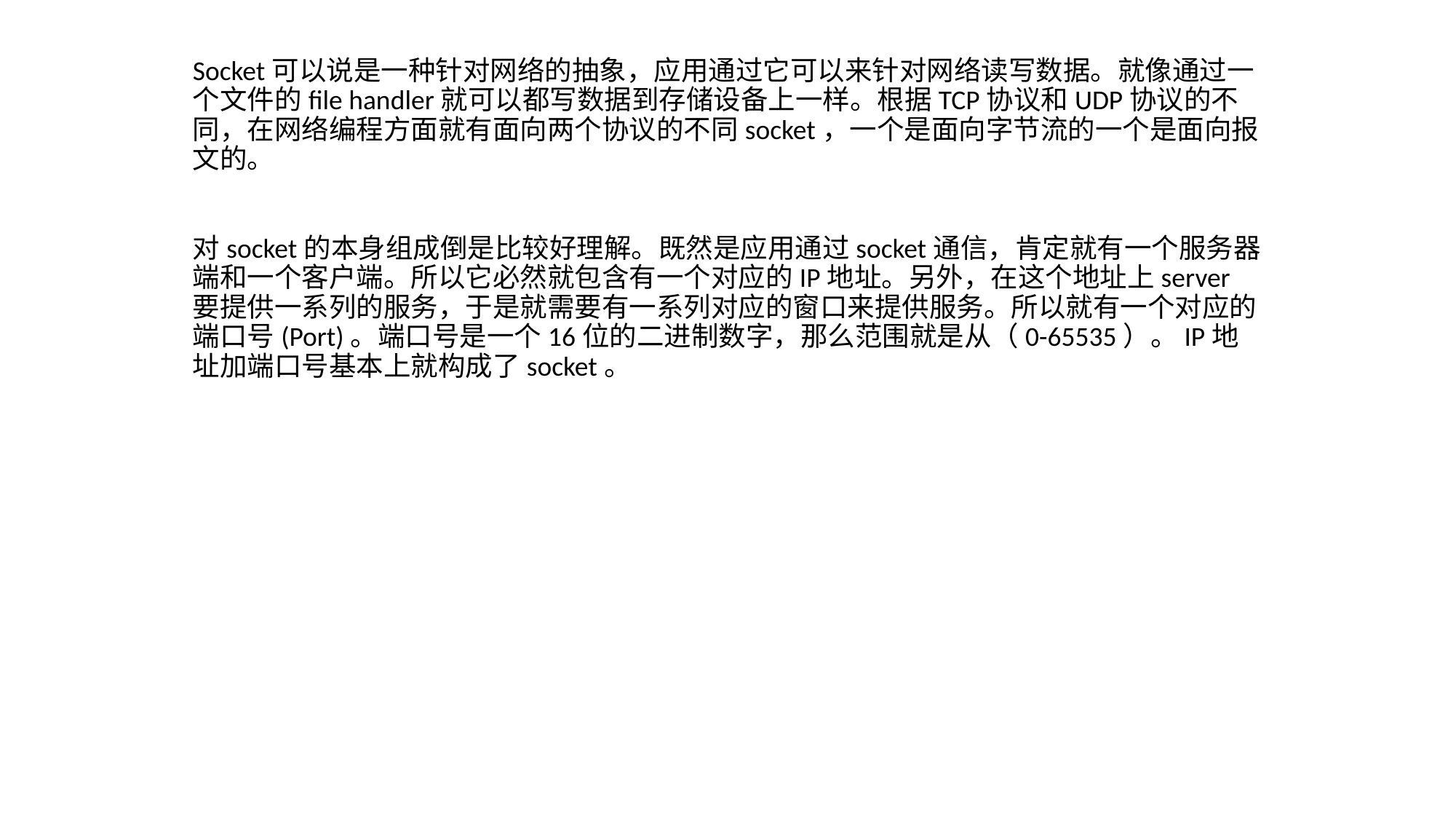

Socket可以说是一种针对网络的抽象，应用通过它可以来针对网络读写数据。就像通过一个文件的file handler就可以都写数据到存储设备上一样。根据TCP协议和UDP协议的不同，在网络编程方面就有面向两个协议的不同socket，一个是面向字节流的一个是面向报文的。

对socket的本身组成倒是比较好理解。既然是应用通过socket通信，肯定就有一个服务器端和一个客户端。所以它必然就包含有一个对应的IP地址。另外，在这个地址上server要提供一系列的服务，于是就需要有一系列对应的窗口来提供服务。所以就有一个对应的端口号(Port)。端口号是一个16位的二进制数字，那么范围就是从（0-65535）。IP地址加端口号基本上就构成了socket。